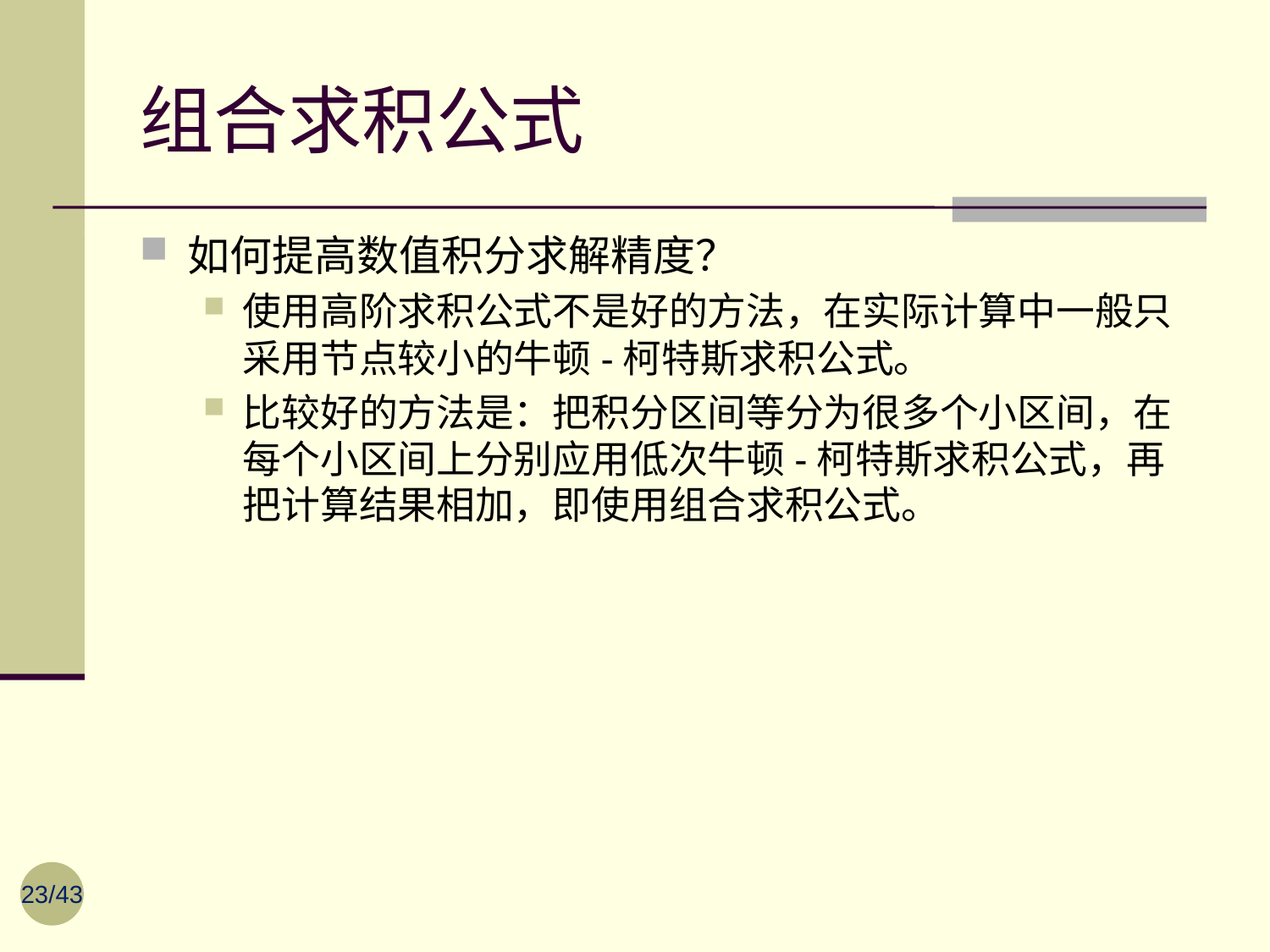

# 组合求积公式
如何提高数值积分求解精度？
使用高阶求积公式不是好的方法，在实际计算中一般只采用节点较小的牛顿-柯特斯求积公式。
比较好的方法是：把积分区间等分为很多个小区间，在每个小区间上分别应用低次牛顿-柯特斯求积公式，再把计算结果相加，即使用组合求积公式。